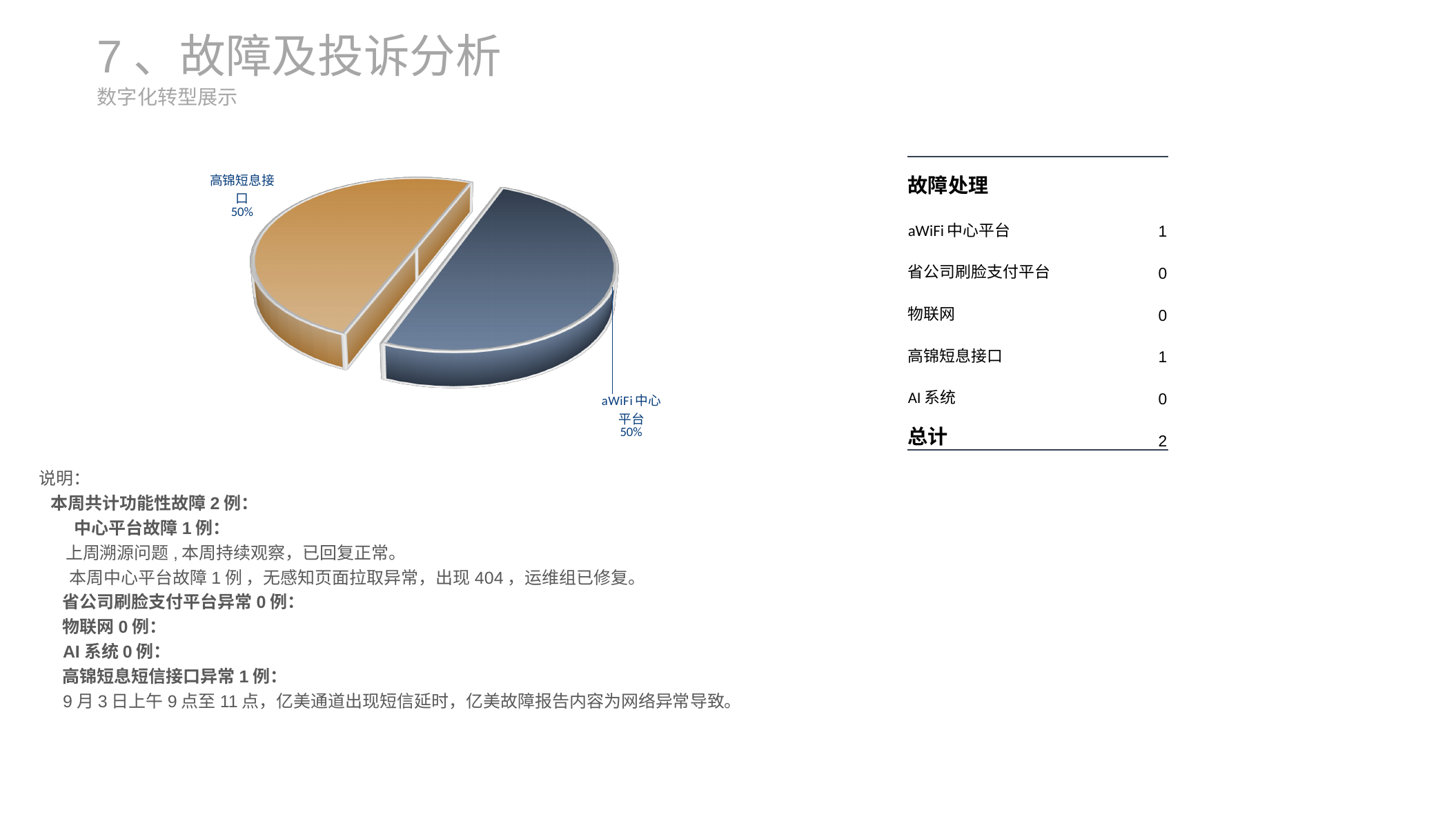

7、故障及投诉分析
数字化转型展示

[unsupported chart]

| 故障处理 |  |
| --- | --- |
| aWiFi中心平台 | 1 |
| 省公司刷脸支付平台 | 0 |
| 物联网 | 0 |
| 高锦短息接口 | 1 |
| AI系统 | 0 |
| 总计 | 2 |
说明：
  本周共计功能性故障2例：
        中心平台故障1例：
      上周溯源问题,本周持续观察，已回复正常。
       本周中心平台故障1例 ，无感知页面拉取异常，出现404，运维组已修复。
     省公司刷脸支付平台异常0例：
     物联网0例：
     AI系统0例：
     高锦短息短信接口异常1例：
     9月3日上午9点至11点，亿美通道出现短信延时，亿美故障报告内容为网络异常导致。